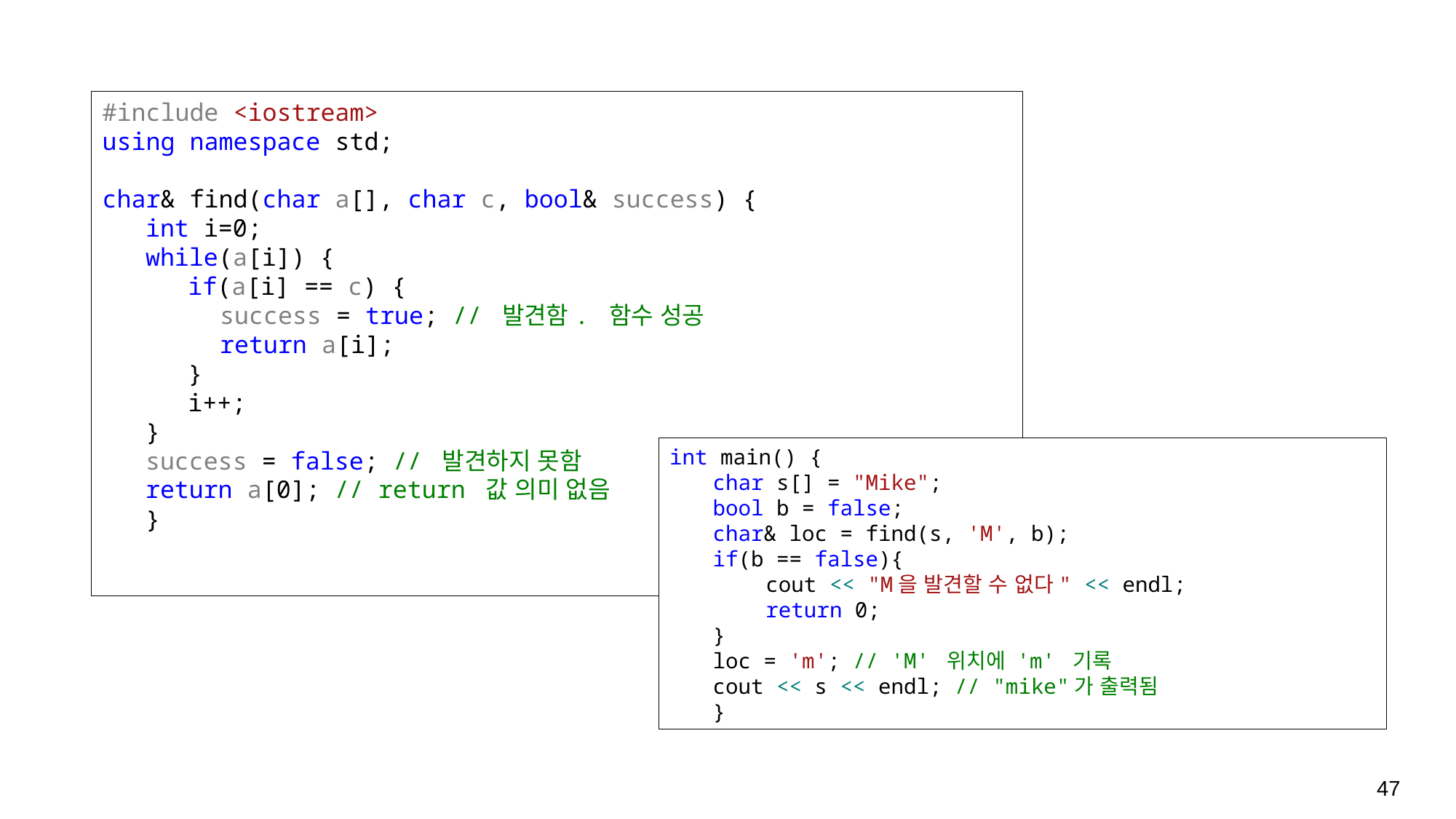

#include <iostream>
using namespace std;

char& find(char a[], char c, bool& success) {
int i=0;
while(a[i]) {
if(a[i] == c) {
success = true; // 발견함. 함수 성공
return a[i];
}
i++;
}
success = false; // 발견하지 못함
return a[0]; // return 값 의미 없음
}

int main() {
char s[] = "Mike";
bool b = false;
char& loc = find(s, 'M', b);
if(b == false){
cout << "M을 발견할 수 없다" << endl;
return 0;
}
loc = 'm'; // 'M' 위치에 'm' 기록
cout << s << endl; // "mike"가 출력됨
}